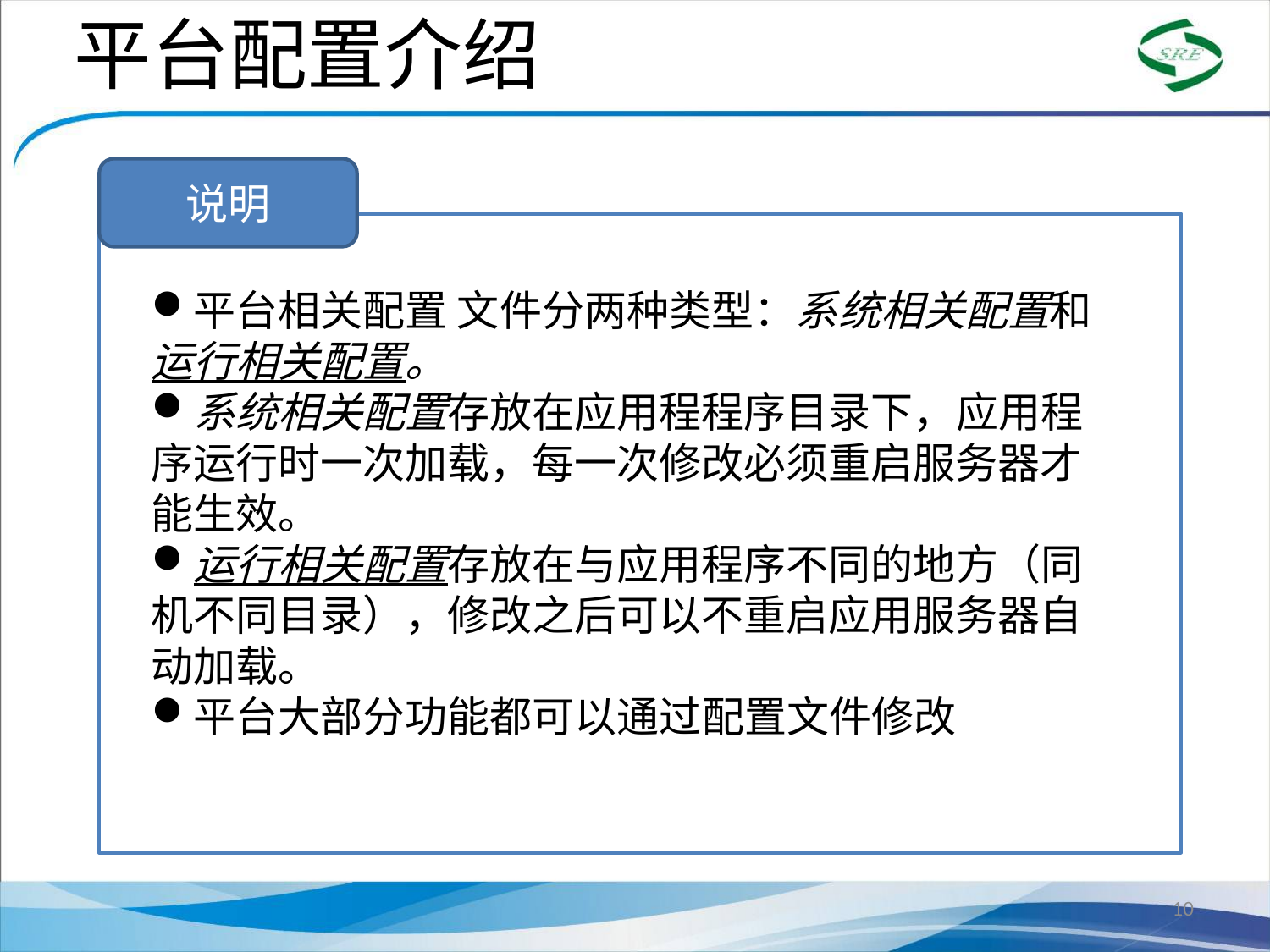

平台配置介绍
说明

平台相关配置 文件分两种类型：系统相关配置和运行相关配置。
系统相关配置存放在应用程程序目录下，应用程序运行时一次加载，每一次修改必须重启服务器才能生效。
运行相关配置存放在与应用程序不同的地方（同机不同目录），修改之后可以不重启应用服务器自动加载。
平台大部分功能都可以通过配置文件修改
10